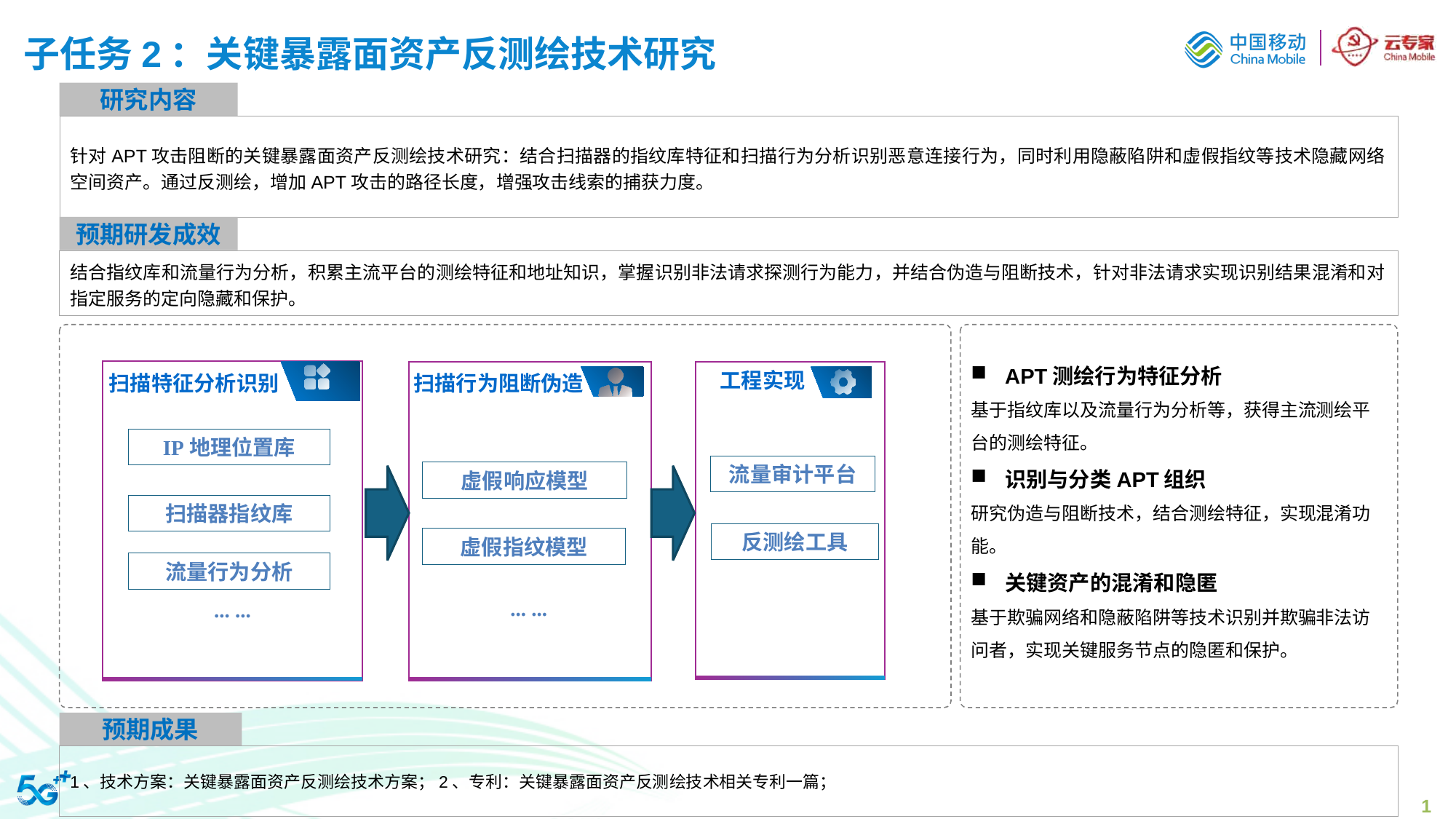

# 子任务2：关键暴露面资产反测绘技术研究
研究内容
针对APT攻击阻断的关键暴露面资产反测绘技术研究：结合扫描器的指纹库特征和扫描行为分析识别恶意连接行为，同时利用隐蔽陷阱和虚假指纹等技术隐藏网络空间资产。通过反测绘，增加APT攻击的路径长度，增强攻击线索的捕获力度。

预期研发成效
结合指纹库和流量行为分析，积累主流平台的测绘特征和地址知识，掌握识别非法请求探测行为能力，并结合伪造与阻断技术，针对非法请求实现识别结果混淆和对指定服务的定向隐藏和保护。

APT测绘行为特征分析
基于指纹库以及流量行为分析等，获得主流测绘平台的测绘特征。
识别与分类APT组织
研究伪造与阻断技术，结合测绘特征，实现混淆功能。
关键资产的混淆和隐匿
基于欺骗网络和隐蔽陷阱等技术识别并欺骗非法访问者，实现关键服务节点的隐匿和保护。

工程实现

扫描特征分析识别
扫描行为阻断伪造

IP地理位置库
流量审计平台
虚假响应模型

扫描器指纹库
反测绘工具
虚假指纹模型
流量行为分析
... ...
... ...
预期成果
1、技术方案：关键暴露面资产反测绘技术方案；2、专利：关键暴露面资产反测绘技术相关专利一篇；